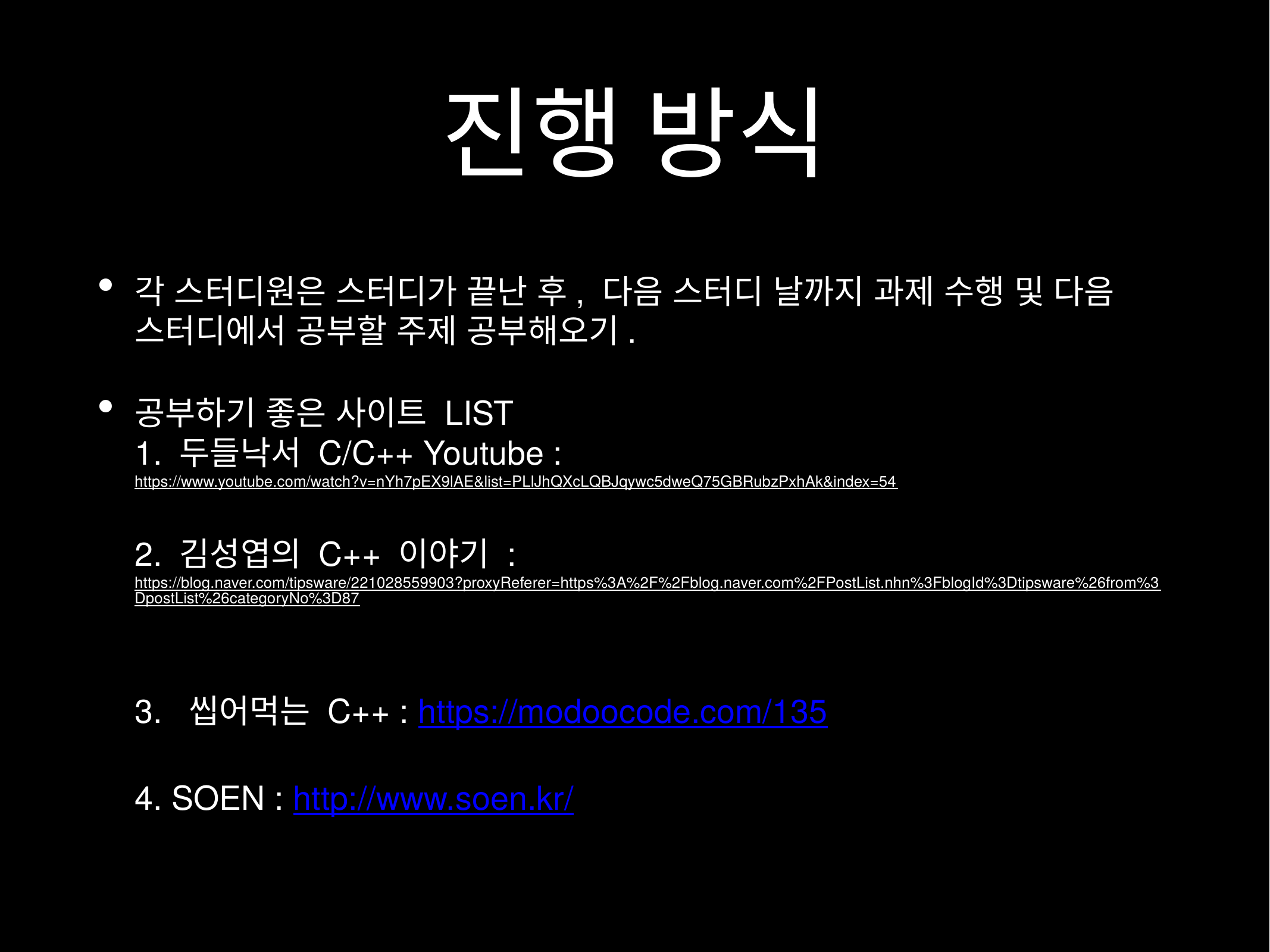

# 진행 방식
각 스터디원은 스터디가 끝난 후, 다음 스터디 날까지 과제 수행 및 다음 스터디에서 공부할 주제 공부해오기.
공부하기 좋은 사이트 LIST
1. 두들낙서 C/C++ Youtube :
https://www.youtube.com/watch?v=nYh7pEX9lAE&list=PLlJhQXcLQBJqywc5dweQ75GBRubzPxhAk&index=54
2. 김성엽의 C++ 이야기 :
https://blog.naver.com/tipsware/221028559903?proxyReferer=https%3A%2F%2Fblog.naver.com%2FPostList.nhn%3FblogId%3Dtipsware%26from%3DpostList%26categoryNo%3D87
3.  씹어먹는 C++ : https://modoocode.com/135
4. SOEN : http://www.soen.kr/